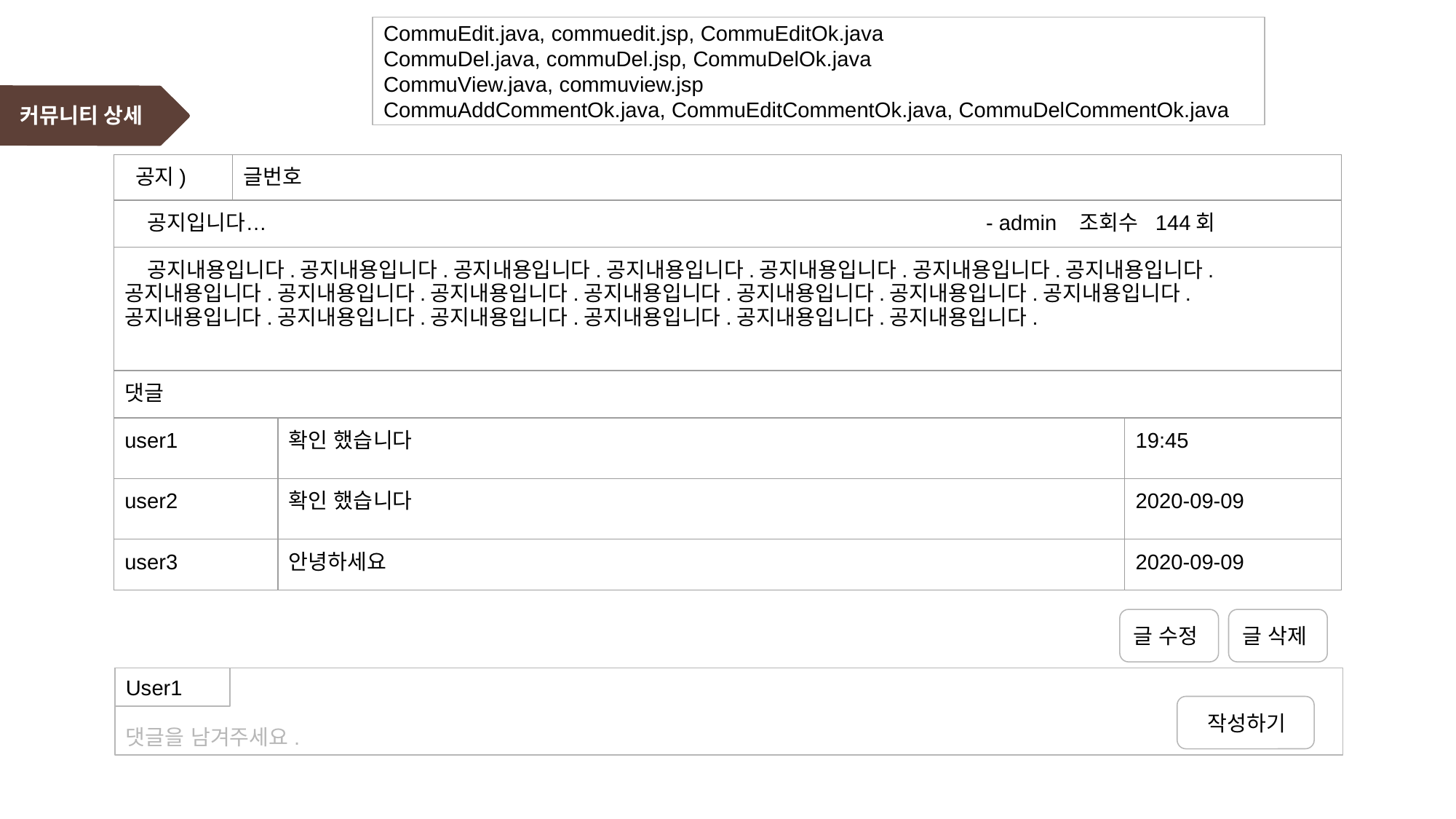

CommuEdit.java, commuedit.jsp, CommuEditOk.java
CommuDel.java, commuDel.jsp, CommuDelOk.java
CommuView.java, commuview.jsp
CommuAddCommentOk.java, CommuEditCommentOk.java, CommuDelCommentOk.java
# 커뮤니티 상세
| 공지) | 글번호 |  |  |
| --- | --- | --- | --- |
| 공지입니다… - admin 조회수 144회 |  |  |  |
| 공지내용입니다.공지내용입니다.공지내용입니다.공지내용입니다.공지내용입니다.공지내용입니다.공지내용입니다.공지내용입니다.공지내용입니다.공지내용입니다.공지내용입니다.공지내용입니다.공지내용입니다.공지내용입니다.공지내용입니다.공지내용입니다.공지내용입니다.공지내용입니다.공지내용입니다.공지내용입니다. |  |  |  |
| 댓글 |  |  |  |
| user1 |  | 확인 했습니다 | 19:45 |
| user2 |  | 확인 했습니다 | 2020-09-09 |
| user3 |  | 안녕하세요 | 2020-09-09 |
글 수정
글 삭제

댓글을 남겨주세요.

User1
  작성하기